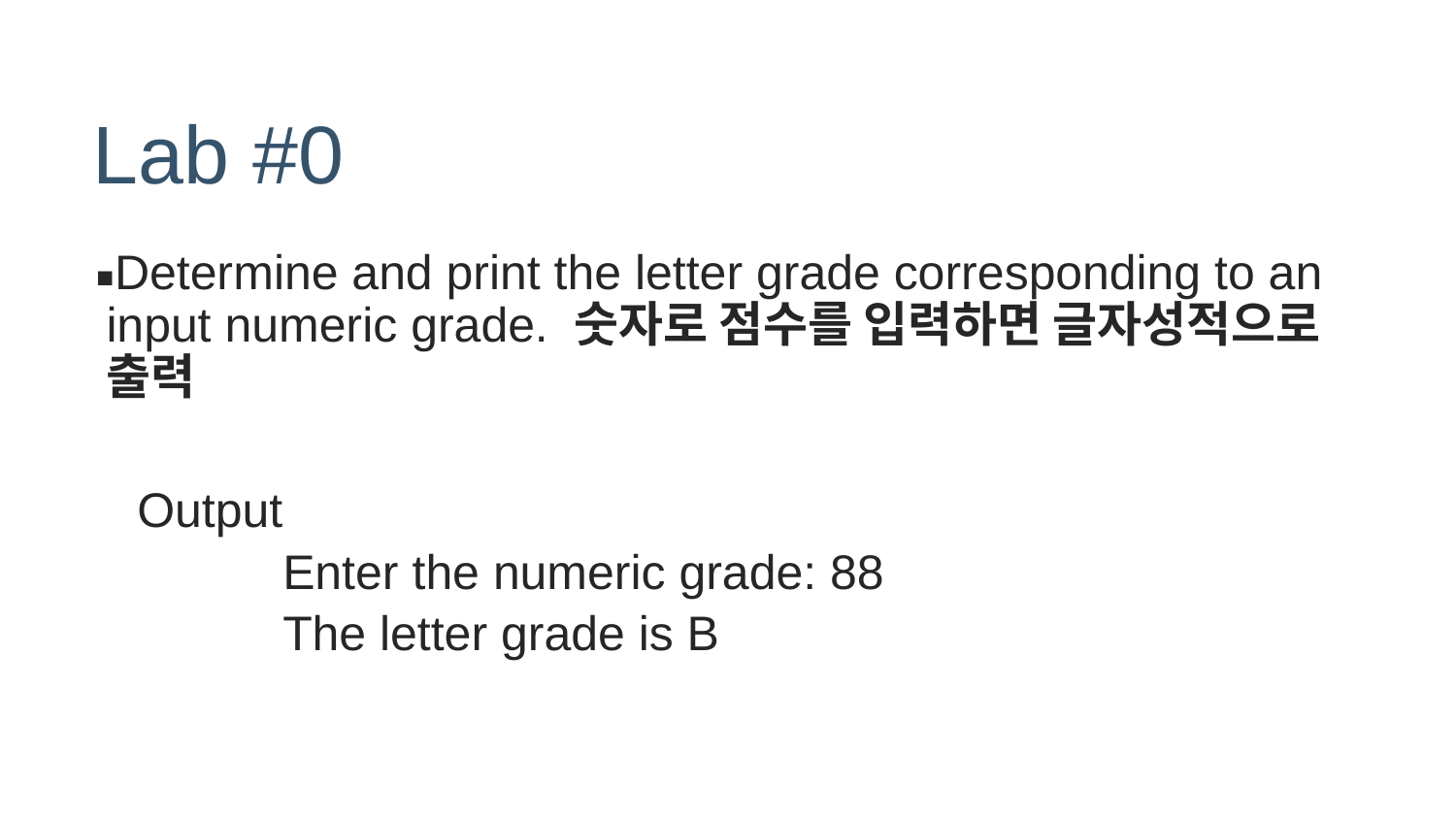

# Lab #0
Determine and print the letter grade corresponding to an input numeric grade. 숫자로 점수를 입력하면 글자성적으로 출력

Output
	Enter the numeric grade: 88
	The letter grade is B